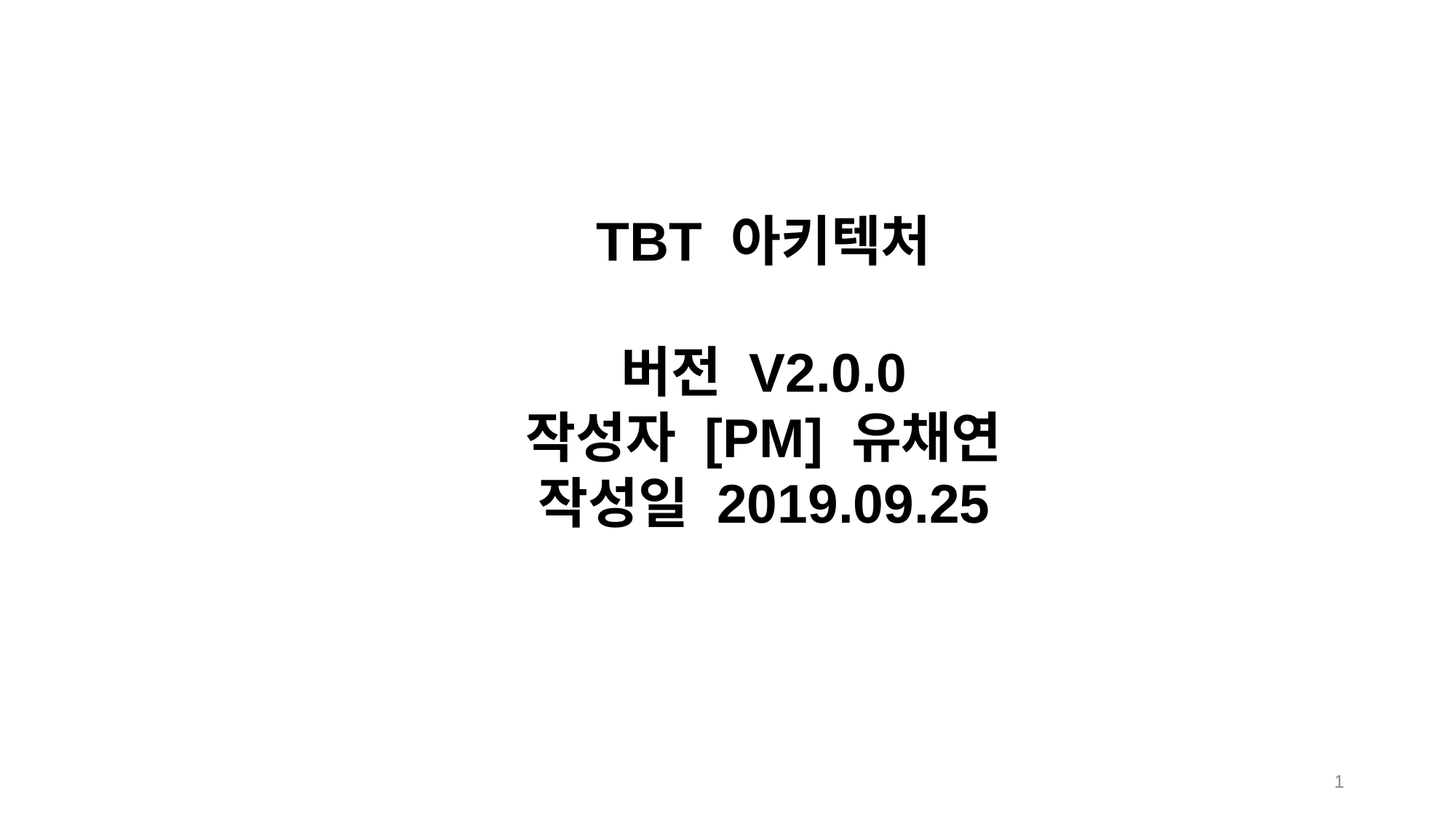

TBT 아키텍처

버전 V2.0.0
작성자 [PM] 유채연
작성일 2019.09.25
1